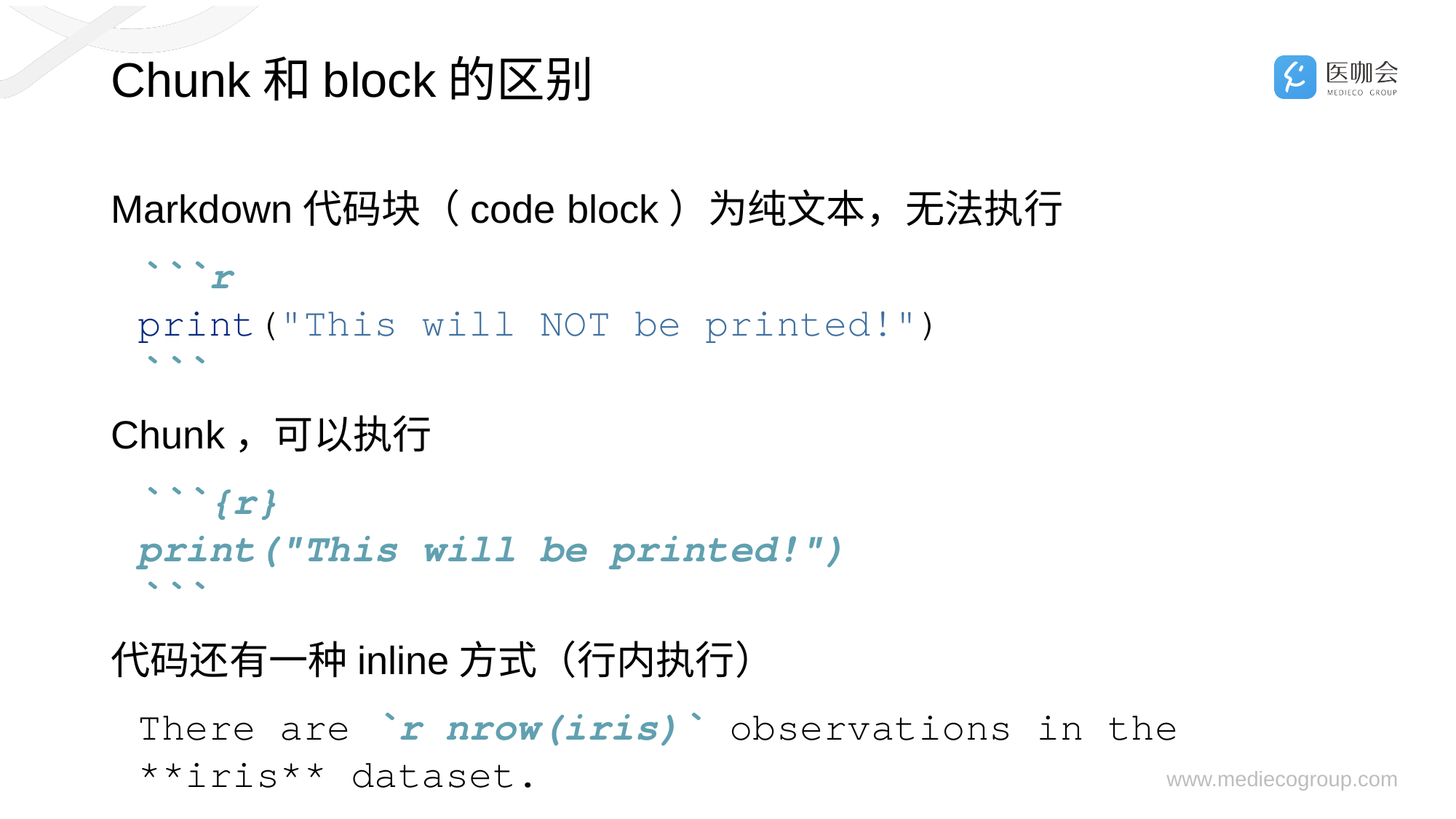

# Chunk和block的区别
Markdown代码块（code block）为纯文本，无法执行
```r
print("This will NOT be printed!")
```
Chunk，可以执行
```{r}
print("This will be printed!")
```
代码还有一种inline方式（行内执行）
There are `r nrow(iris)` observations in the **iris** dataset.
There are 150 observations in the iris dataset.